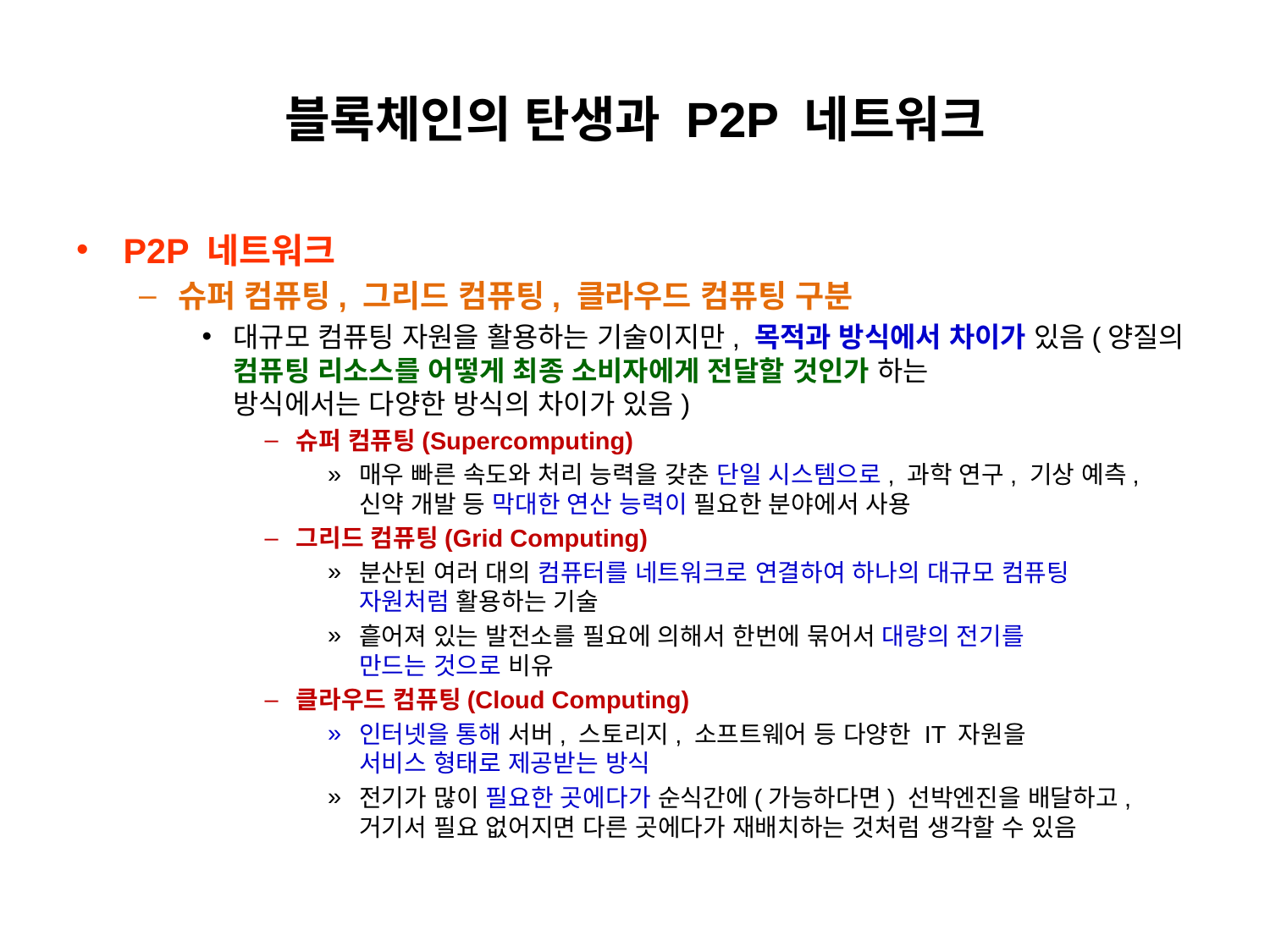

# 블록체인의 탄생과 P2P 네트워크
P2P 네트워크
슈퍼 컴퓨팅, 그리드 컴퓨팅, 클라우드 컴퓨팅 구분
대규모 컴퓨팅 자원을 활용하는 기술이지만, 목적과 방식에서 차이가 있음(양질의 컴퓨팅 리소스를 어떻게 최종 소비자에게 전달할 것인가 하는
방식에서는 다양한 방식의 차이가 있음)
슈퍼 컴퓨팅(Supercomputing)
매우 빠른 속도와 처리 능력을 갖춘 단일 시스템으로, 과학 연구, 기상 예측,
신약 개발 등 막대한 연산 능력이 필요한 분야에서 사용
그리드 컴퓨팅(Grid Computing)
분산된 여러 대의 컴퓨터를 네트워크로 연결하여 하나의 대규모 컴퓨팅
자원처럼 활용하는 기술
흩어져 있는 발전소를 필요에 의해서 한번에 묶어서 대량의 전기를
만드는 것으로 비유
클라우드 컴퓨팅(Cloud Computing)
인터넷을 통해 서버, 스토리지, 소프트웨어 등 다양한 IT 자원을
서비스 형태로 제공받는 방식
전기가 많이 필요한 곳에다가 순식간에(가능하다면) 선박엔진을 배달하고,
거기서 필요 없어지면 다른 곳에다가 재배치하는 것처럼 생각할 수 있음